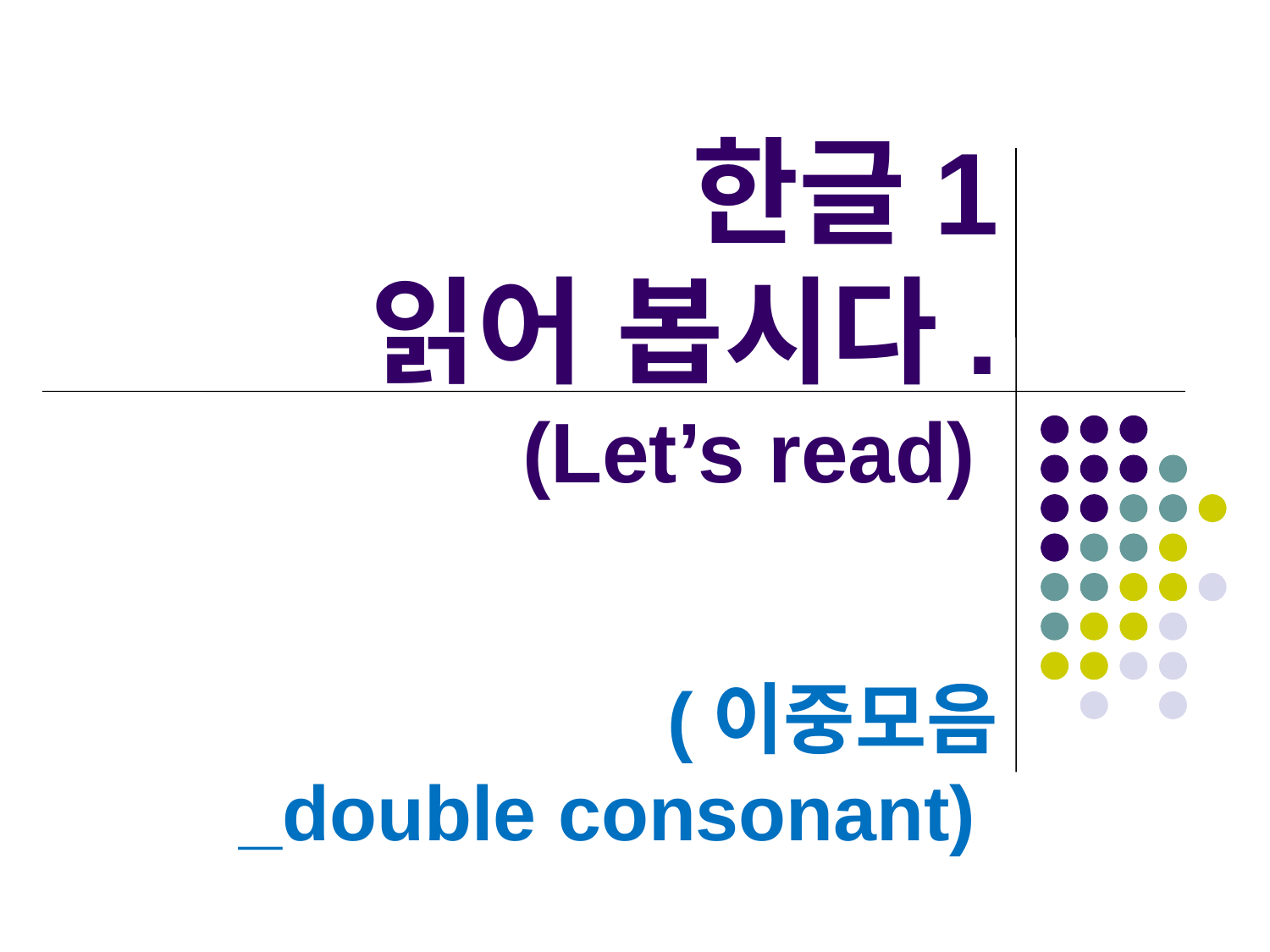

# 한글1 읽어 봅시다. (Let’s read)
(이중모음
_double consonant)